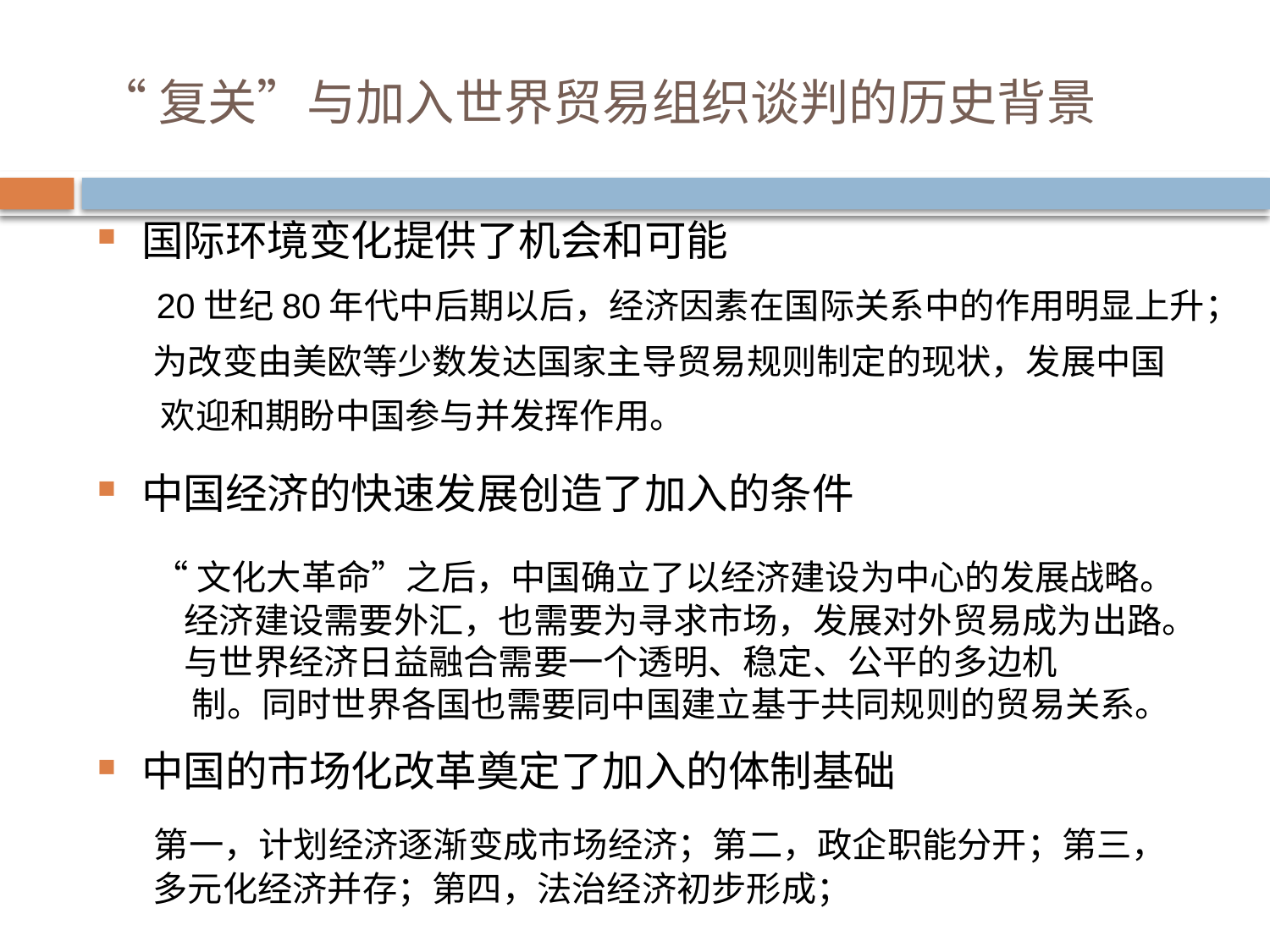

# “复关”与加入世界贸易组织谈判的历史背景
国际环境变化提供了机会和可能
     20世纪80年代中后期以后，经济因素在国际关系中的作用明显上升；
      为改变由美欧等少数发达国家主导贸易规则制定的现状，发展中国
       欢迎和期盼中国参与并发挥作用。
中国经济的快速发展创造了加入的条件
      “文化大革命”之后，中国确立了以经济建设为中心的发展战略。
          经济建设需要外汇，也需要为寻求市场，发展对外贸易成为出路。
          与世界经济日益融合需要一个透明、稳定、公平的多边机
           制。同时世界各国也需要同中国建立基于共同规则的贸易关系。
中国的市场化改革奠定了加入的体制基础
     第一，计划经济逐渐变成市场经济；第二，政企职能分开；第三，
      多元化经济并存；第四，法治经济初步形成；